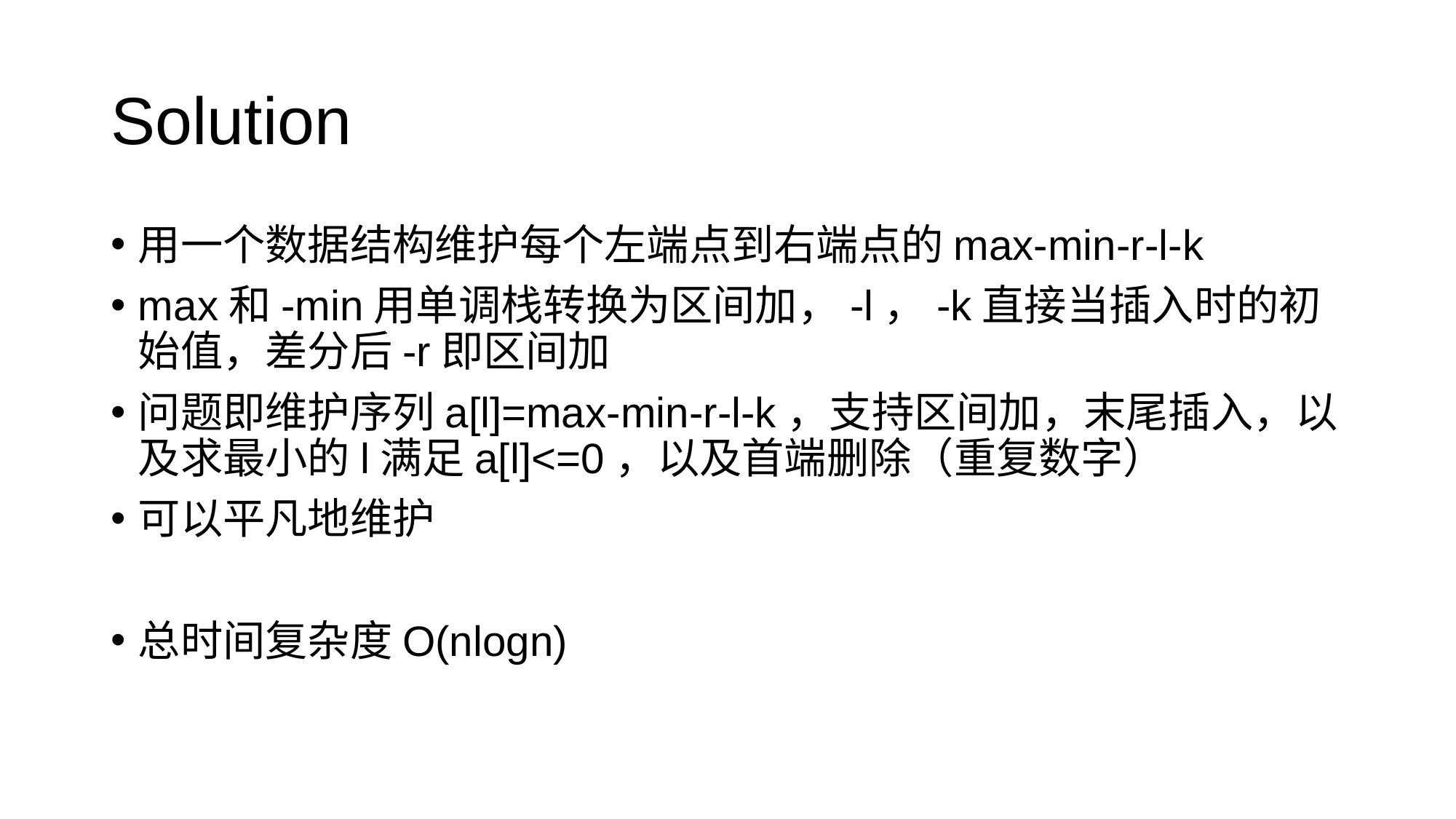

# Solution
用一个数据结构维护每个左端点到右端点的max-min-r-l-k
max和-min用单调栈转换为区间加，-l，-k直接当插入时的初始值，差分后-r即区间加
问题即维护序列a[l]=max-min-r-l-k，支持区间加，末尾插入，以及求最小的l满足a[l]<=0，以及首端删除（重复数字）
可以平凡地维护

总时间复杂度O(nlogn)